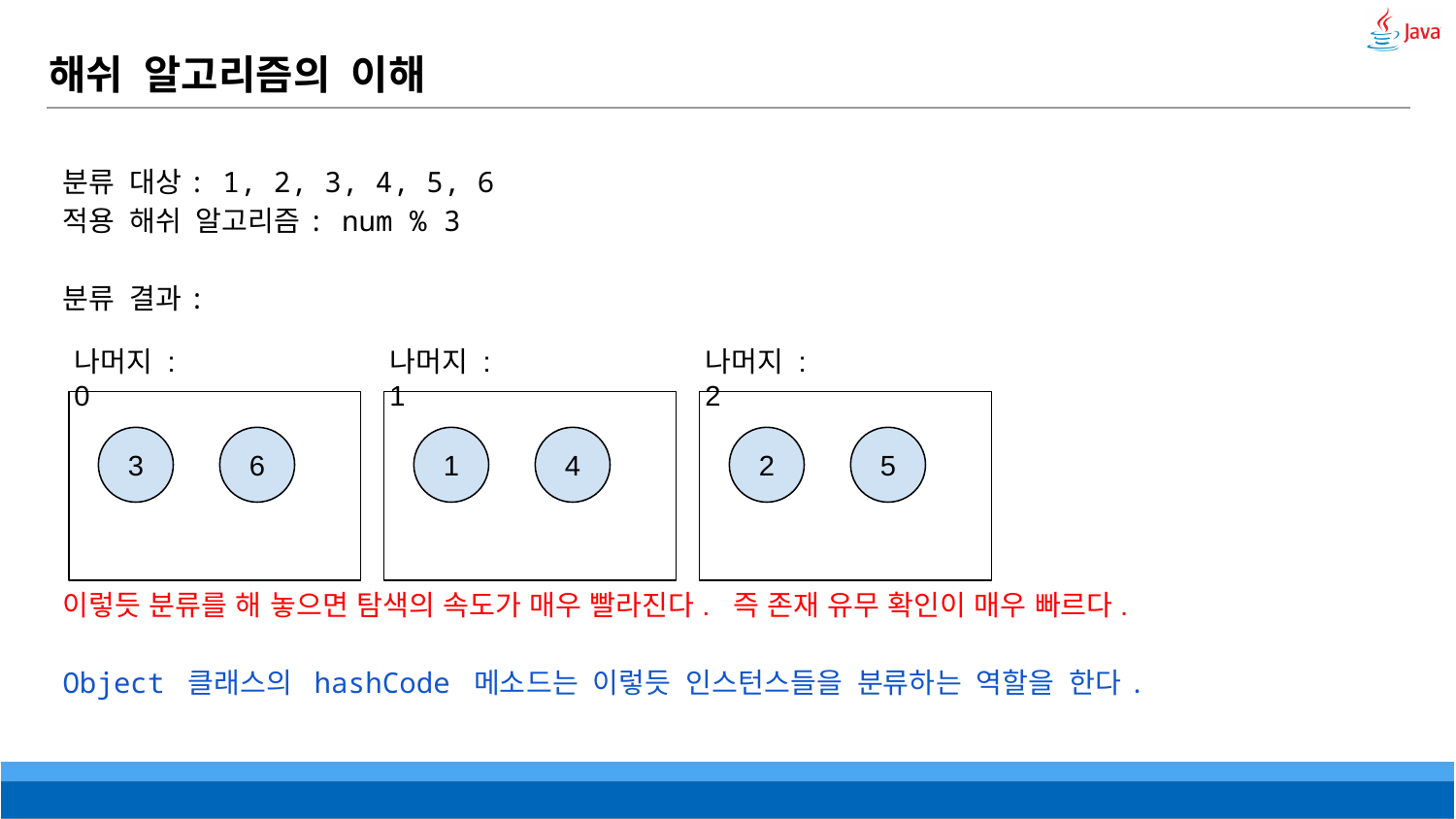

# 해쉬 알고리즘의 이해
분류 대상: 1, 2, 3, 4, 5, 6
적용 해쉬 알고리즘: num % 3
분류 결과:

이렇듯 분류를 해 놓으면 탐색의 속도가 매우 빨라진다.  즉 존재 유무 확인이 매우 빠르다.

Object 클래스의 hashCode 메소드는 이렇듯 인스턴스들을 분류하는 역할을 한다.
나머지 : 0
나머지 : 1
나머지 : 2

3
6
1
4
2
5